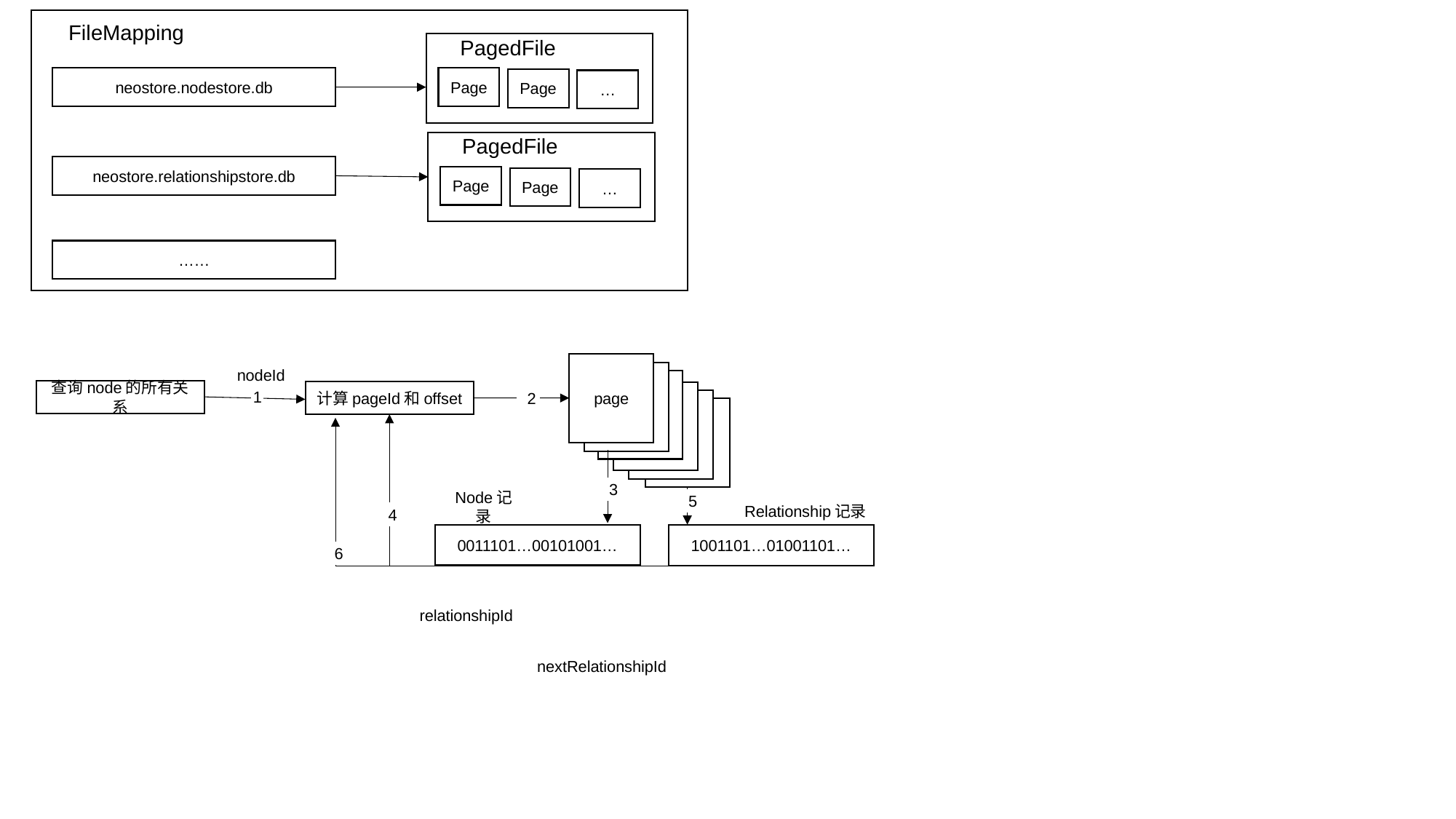

FileMapping

PagedFile
Page
neostore.nodestore.db
Page
…

PagedFile
neostore.relationshipstore.db
Page
Page
…
……
page
nodeId

查询node的所有关系
计算pageId和offset

2
1

3
5
Node记录
Relationship记录
4
0011101…00101001…
1001101…01001101…
6
relationshipId
nextRelationshipId